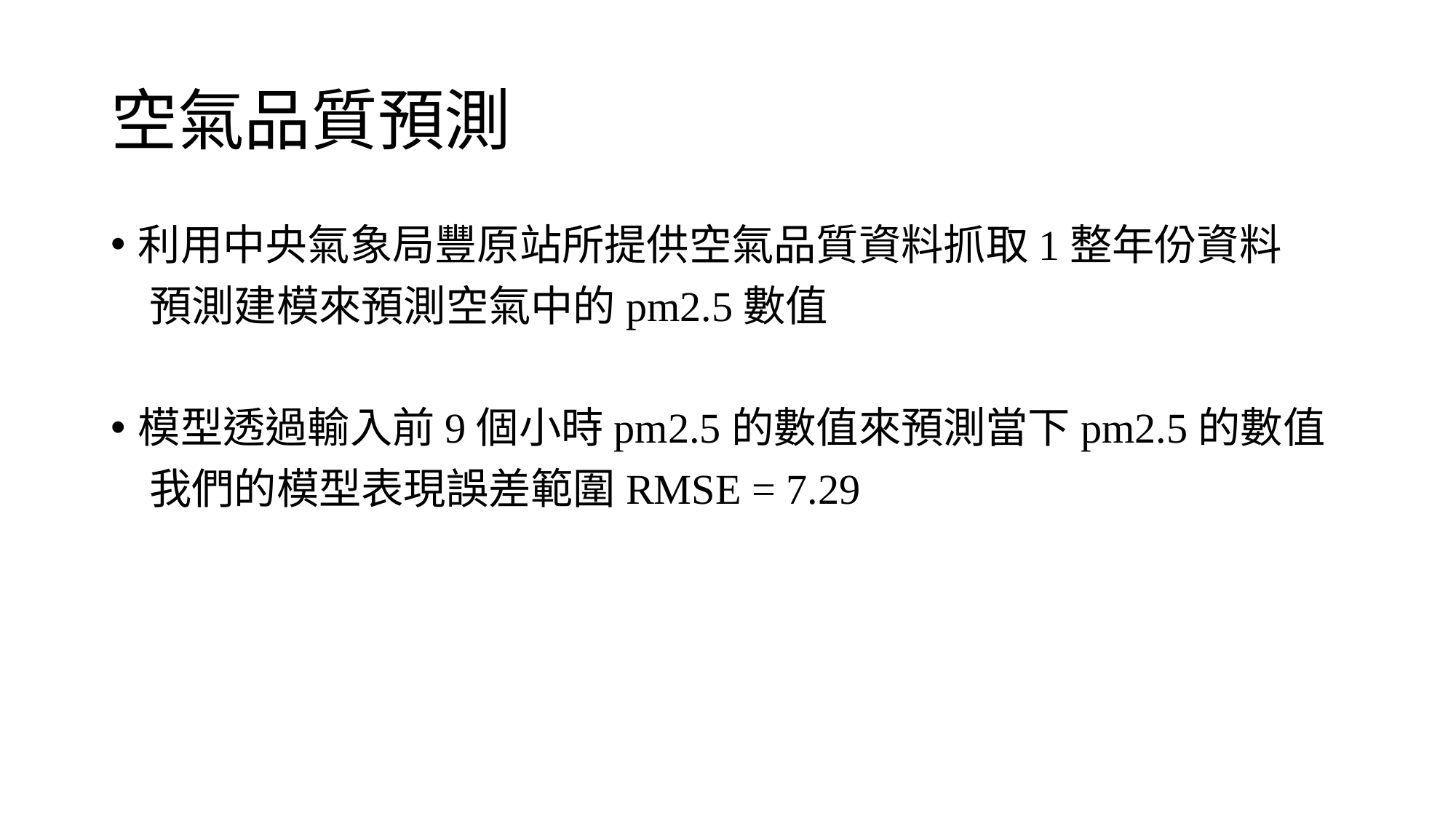

# 空氣品質預測
利用中央氣象局豐原站所提供空氣品質資料抓取1整年份資料
   預測建模來預測空氣中的pm2.5數值

模型透過輸入前9個小時pm2.5的數值來預測當下pm2.5的數值
   我們的模型表現誤差範圍RMSE = 7.29